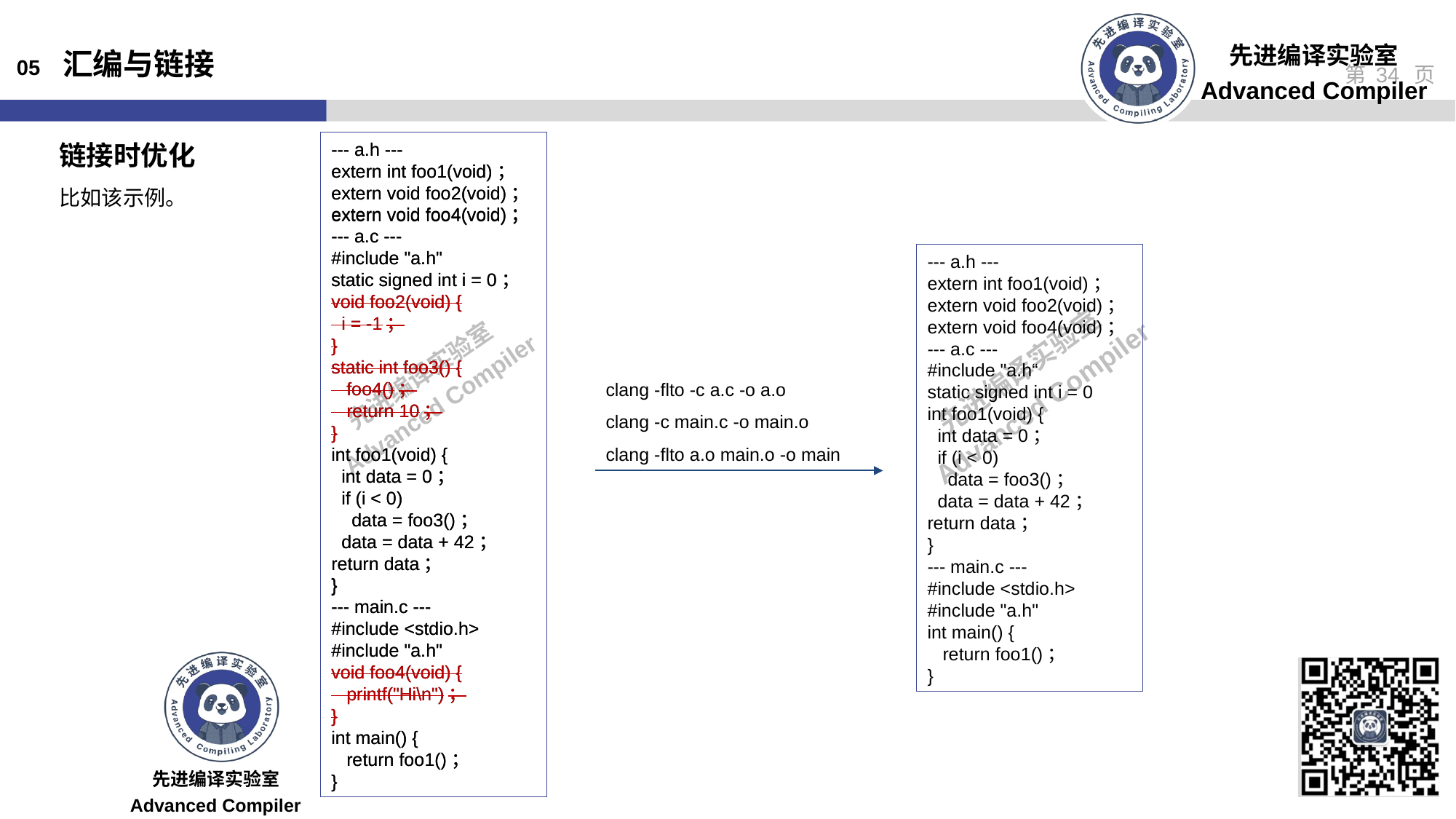

05  汇编与链接
链接时优化
比如该示例。
--- a.h ---
extern int foo1(void)；
extern void foo2(void)；
extern void foo4(void)；
--- a.c ---
#include "a.h"
static signed int i = 0；
void foo2(void) {
  i = -1；
}
static int foo3() {
   foo4()；
   return 10；
}
int foo1(void) {
  int data = 0；
  if (i < 0)
    data = foo3()；
  data = data + 42；
return data；
}
--- main.c ---
#include <stdio.h>
#include "a.h"
void foo4(void) {
   printf("Hi\n")；
}
int main() {
   return foo1()；
}
--- a.h ---
extern int foo1(void)；
extern void foo2(void)；
extern void foo4(void)；
--- a.c ---
#include "a.h"
static signed int i = 0；
void foo2(void) {
  i = -1；
}
static int foo3() {
   foo4()；
   return 10；
}
int foo1(void) {
  int data = 0；
  if (i < 0)
    data = foo3()；
  data = data + 42；
return data；
}
--- main.c ---
#include <stdio.h>
#include "a.h"
void foo4(void) {
   printf("Hi\n")；
}
int main() {
   return foo1()；
}
--- a.h ---
extern int foo1(void)；
extern void foo2(void)；
extern void foo4(void)；
--- a.c ---
#include "a.h“
static signed int i = 0
int foo1(void) {
  int data = 0；
  if (i < 0)
    data = foo3()；
  data = data + 42；
return data；
}
--- main.c ---
#include <stdio.h>
#include "a.h"
int main() {
   return foo1()；
}
clang -flto -c a.c -o a.o
clang -c main.c -o main.o
clang -flto a.o main.o -o main